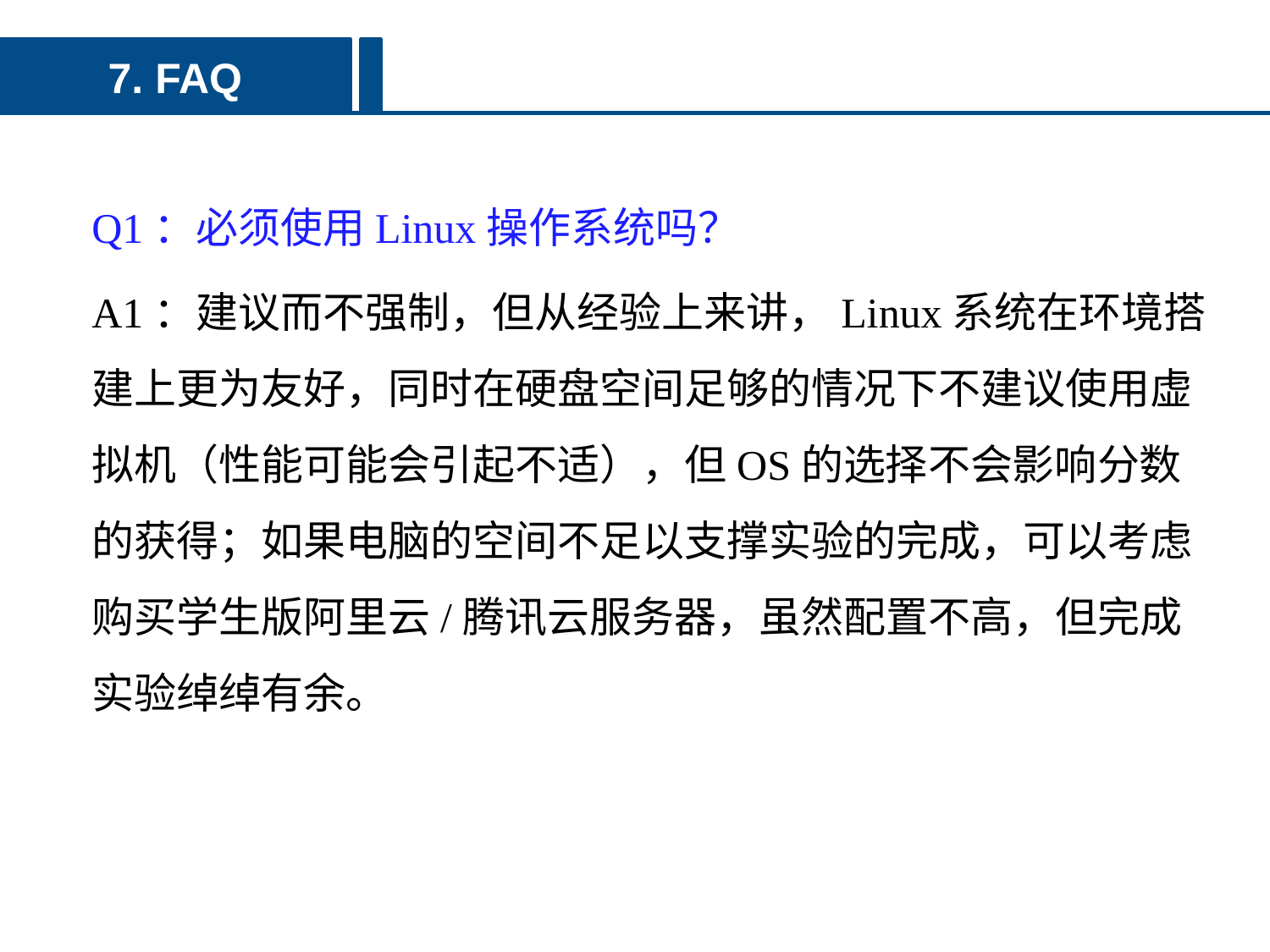

7. FAQ

Q1：必须使用Linux操作系统吗？
A1：建议而不强制，但从经验上来讲，Linux系统在环境搭建上更为友好，同时在硬盘空间足够的情况下不建议使用虚拟机（性能可能会引起不适），但OS的选择不会影响分数的获得；如果电脑的空间不足以支撑实验的完成，可以考虑购买学生版阿里云/腾讯云服务器，虽然配置不高，但完成实验绰绰有余。